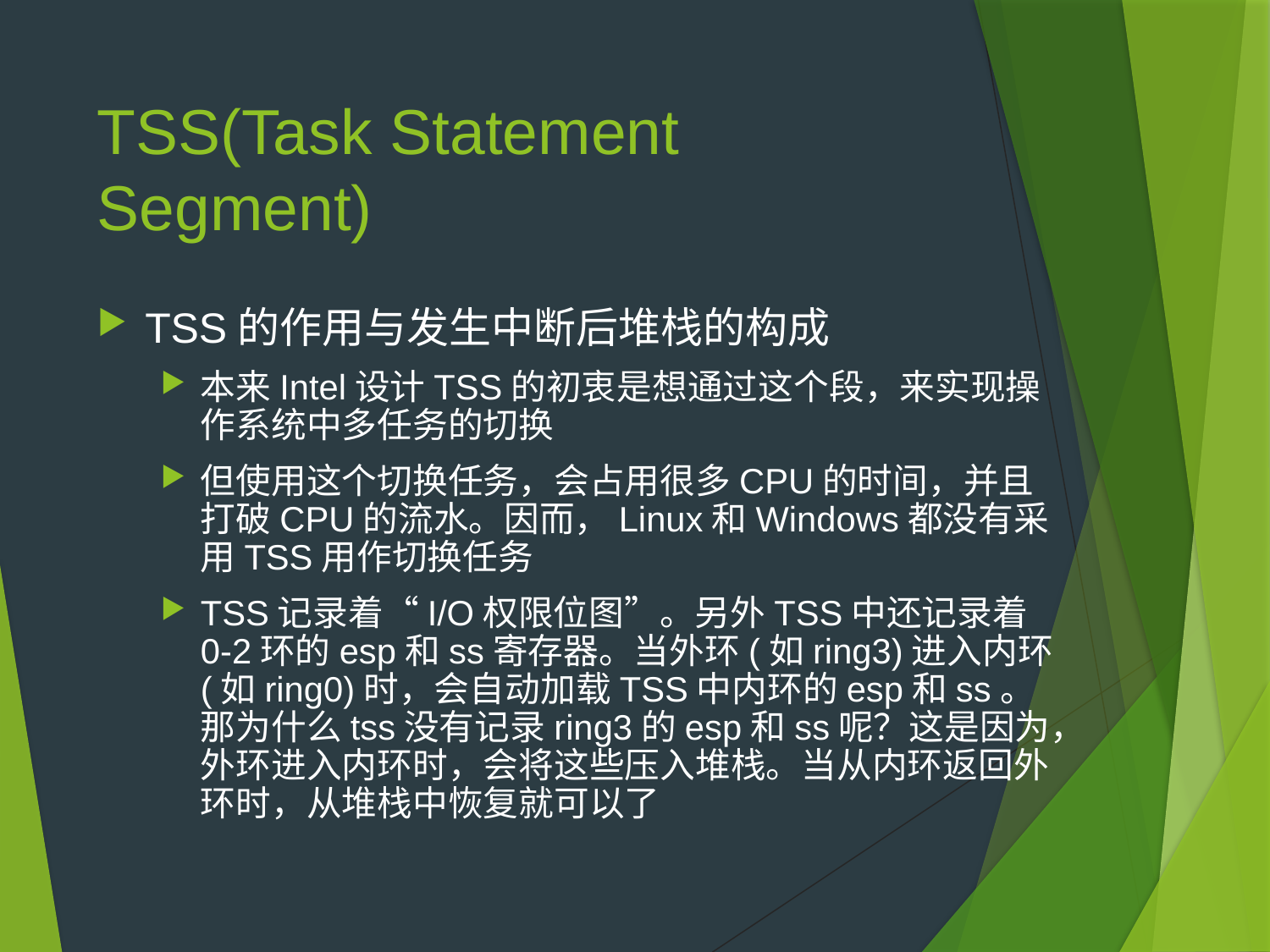

# TSS(Task Statement Segment)
TSS的作用与发生中断后堆栈的构成
本来Intel设计TSS的初衷是想通过这个段，来实现操作系统中多任务的切换
但使用这个切换任务，会占用很多CPU的时间，并且打破CPU的流水。因而，Linux和Windows都没有采用TSS用作切换任务
TSS记录着“I/O权限位图”。另外TSS中还记录着0-2环的esp和ss寄存器。当外环(如ring3)进入内环(如ring0)时，会自动加载TSS中内环的esp和ss。那为什么tss没有记录ring3的esp和ss呢？这是因为，外环进入内环时，会将这些压入堆栈。当从内环返回外环时，从堆栈中恢复就可以了